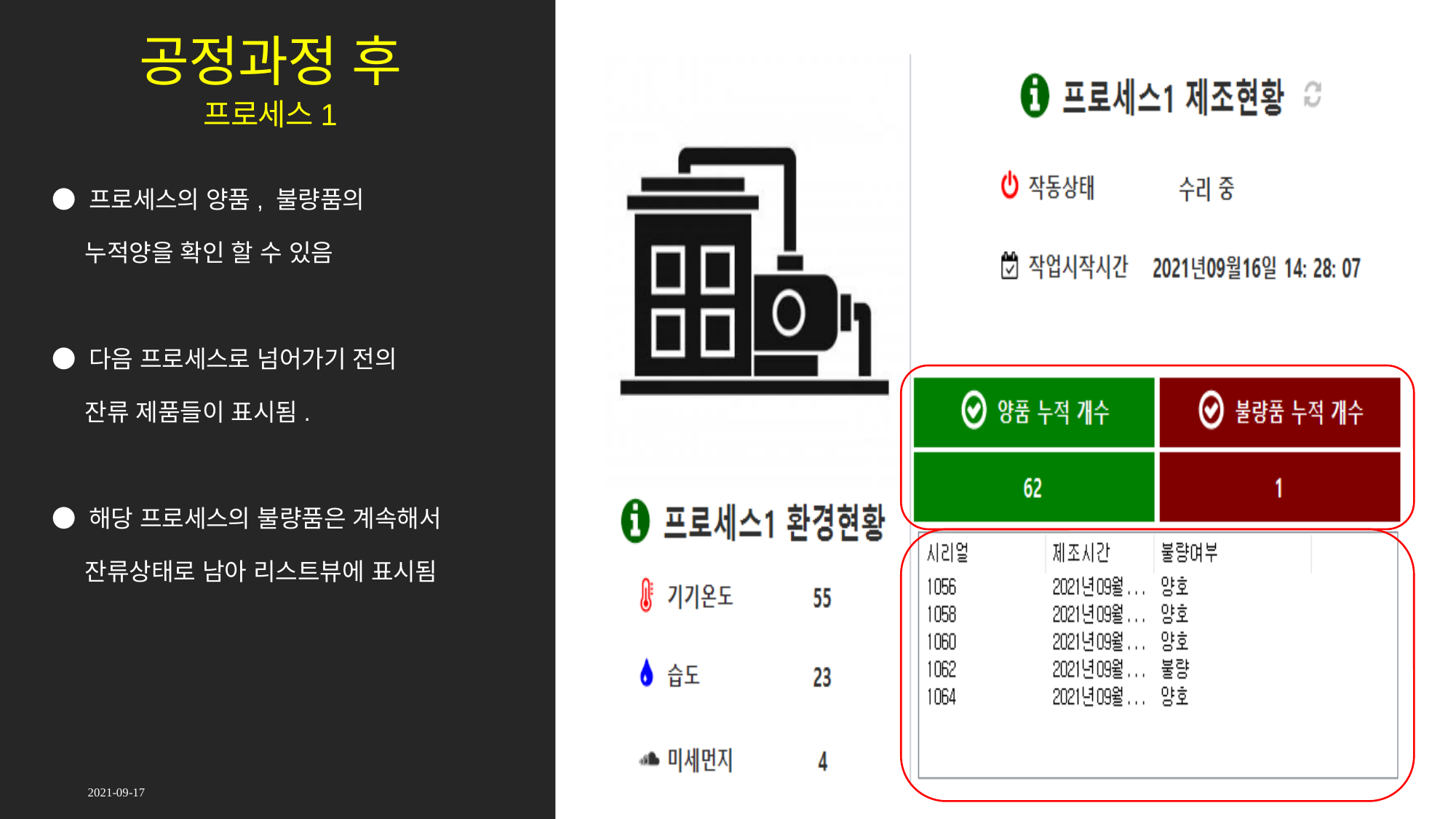

# 공정과정 후

프로세스1

● 프로세스의 양품, 불량품의
    누적양을 확인 할 수 있음

● 다음 프로세스로 넘어가기 전의
    잔류 제품들이 표시됨.

● 해당 프로세스의 불량품은 계속해서
    잔류상태로 남아 리스트뷰에 표시됨

2021-09-17